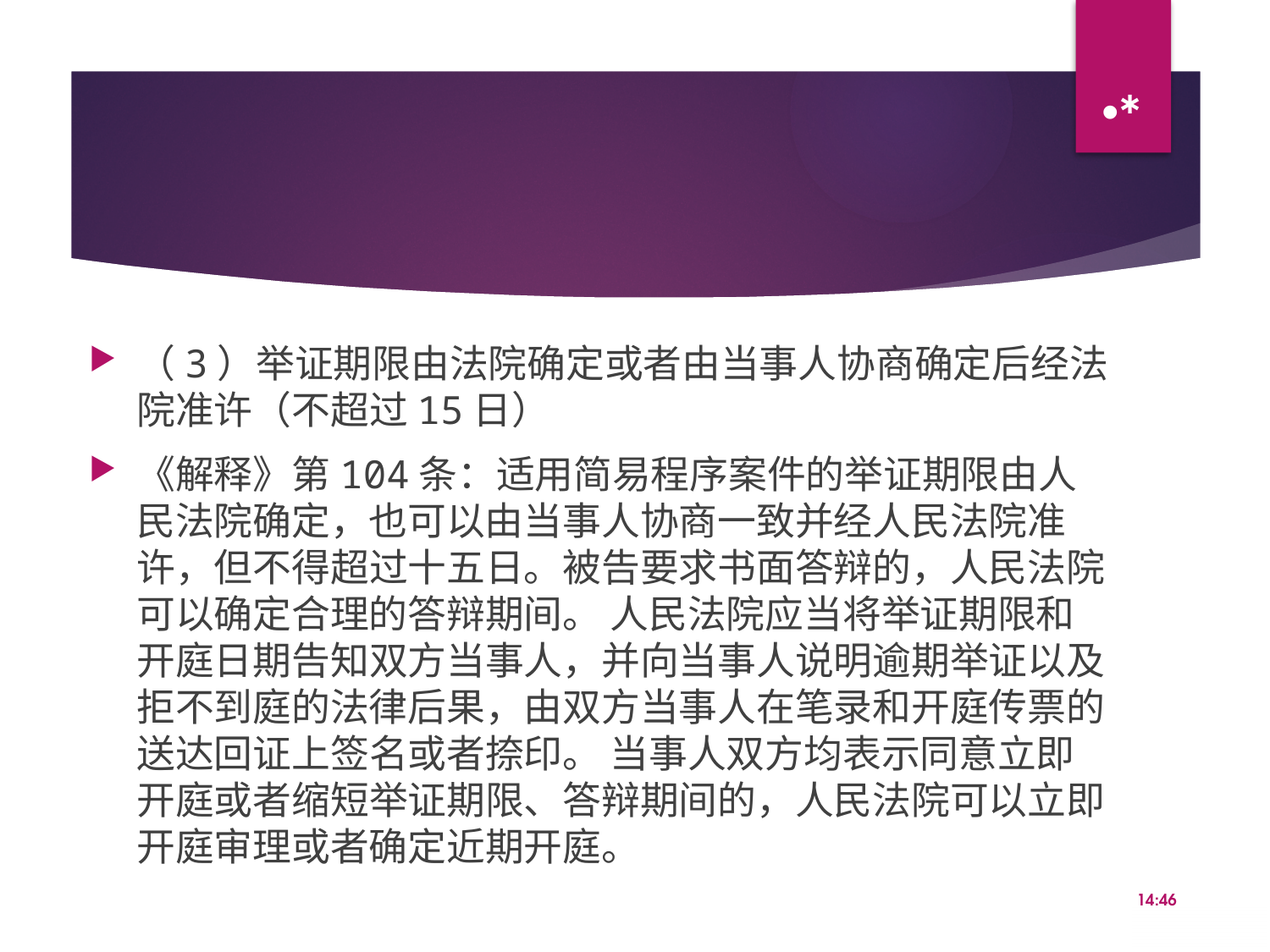

*
#
（3）举证期限由法院确定或者由当事人协商确定后经法院准许（不超过15日）
《解释》第104条：适用简易程序案件的举证期限由人民法院确定，也可以由当事人协商一致并经人民法院准许，但不得超过十五日。被告要求书面答辩的，人民法院可以确定合理的答辩期间。 人民法院应当将举证期限和开庭日期告知双方当事人，并向当事人说明逾期举证以及拒不到庭的法律后果，由双方当事人在笔录和开庭传票的送达回证上签名或者捺印。 当事人双方均表示同意立即开庭或者缩短举证期限、答辩期间的，人民法院可以立即开庭审理或者确定近期开庭。
14:46